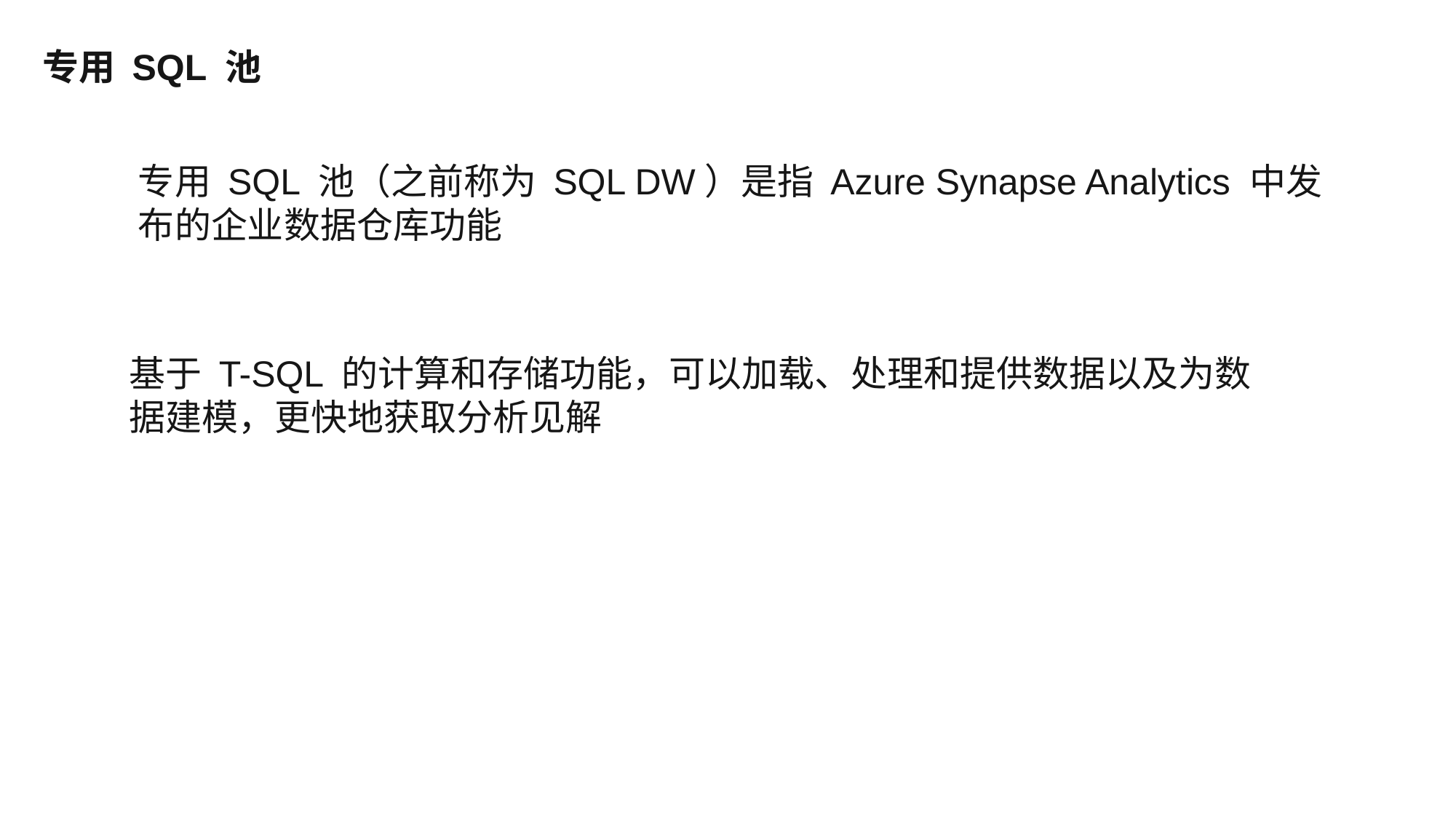

专用 SQL 池
专用 SQL 池（之前称为 SQL DW）是指 Azure Synapse Analytics 中发布的企业数据仓库功能
基于 T-SQL 的计算和存储功能，可以加载、处理和提供数据以及为数据建模，更快地获取分析见解